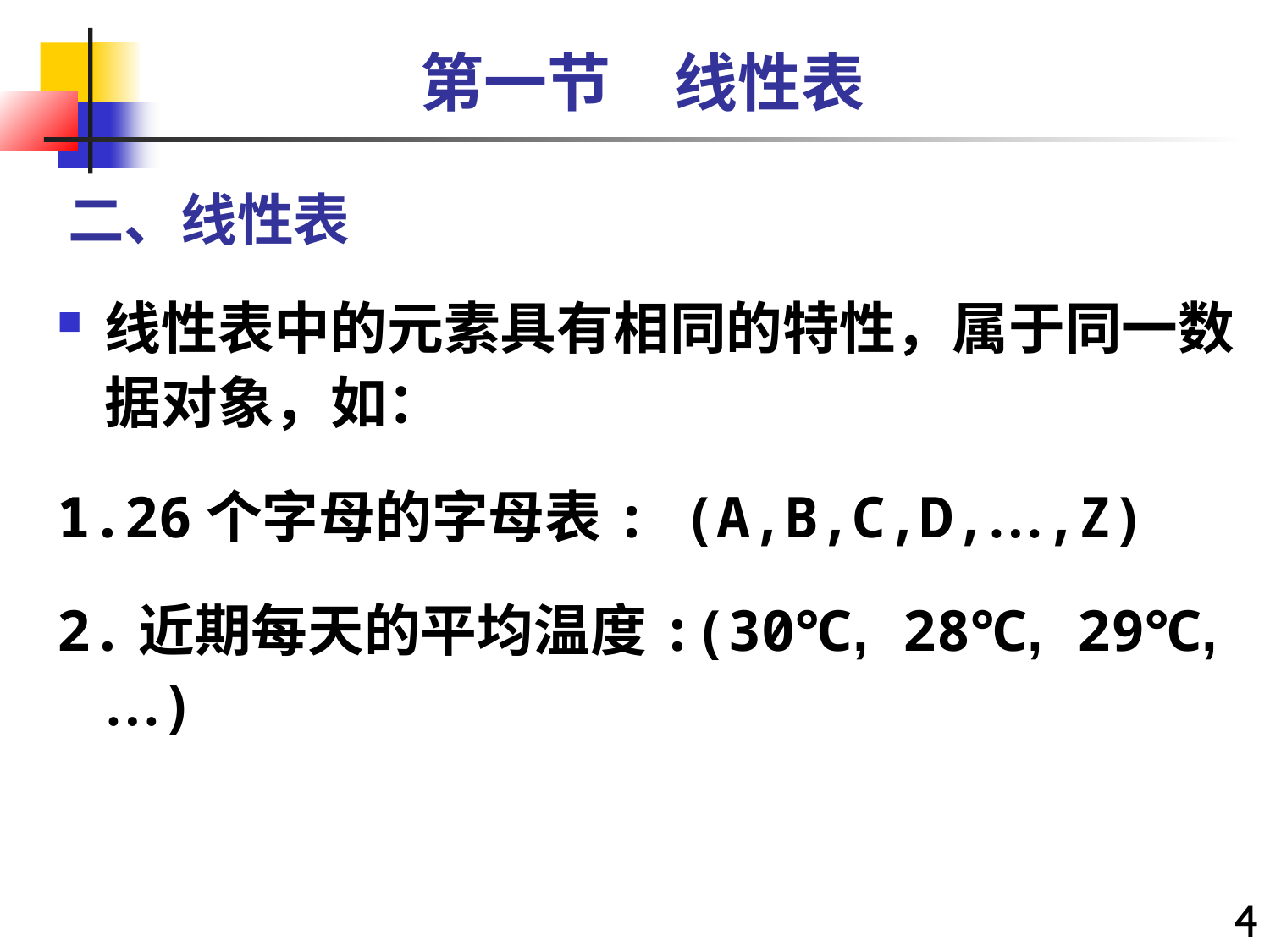

第一节　线性表
二、线性表
线性表中的元素具有相同的特性，属于同一数据对象，如：
1.26个字母的字母表: (A,B,C,D,…,Z)
2.近期每天的平均温度:(30℃, 28℃, 29℃,…)
4